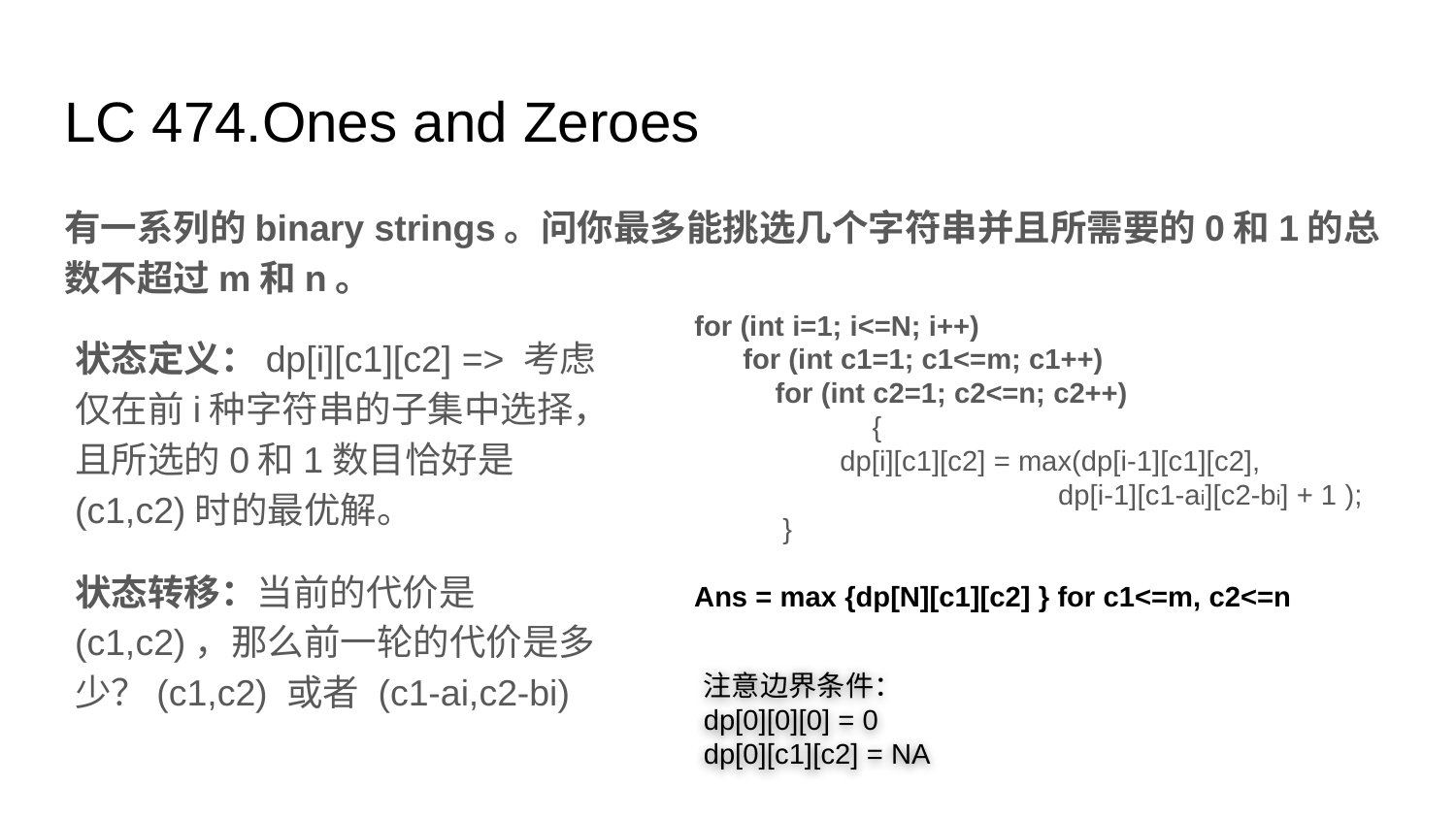

# LC 474.Ones and Zeroes

有一系列的binary strings。问你最多能挑选几个字符串并且所需要的0和1的总数不超过m和n。

for (int i=1; i<=N; i++)
for (int c1=1; c1<=m; c1++)
    for (int c2=1; c2<=n; c2++)
      	    {
          	dp[i][c1][c2] = max(dp[i-1][c1][c2],
   dp[i-1][c1-ai][c2-bi] + 1 );
           }

   Ans = max {dp[N][c1][c2] } for c1<=m, c2<=n

状态定义：dp[i][c1][c2] => 考虑仅在前i种字符串的子集中选择，且所选的0和1数目恰好是(c1,c2)时的最优解。
状态转移：当前的代价是(c1,c2)，那么前一轮的代价是多少？(c1,c2) 或者 (c1-ai,c2-bi)

注意边界条件：
dp[0][0][0] = 0
dp[0][c1][c2] = NA